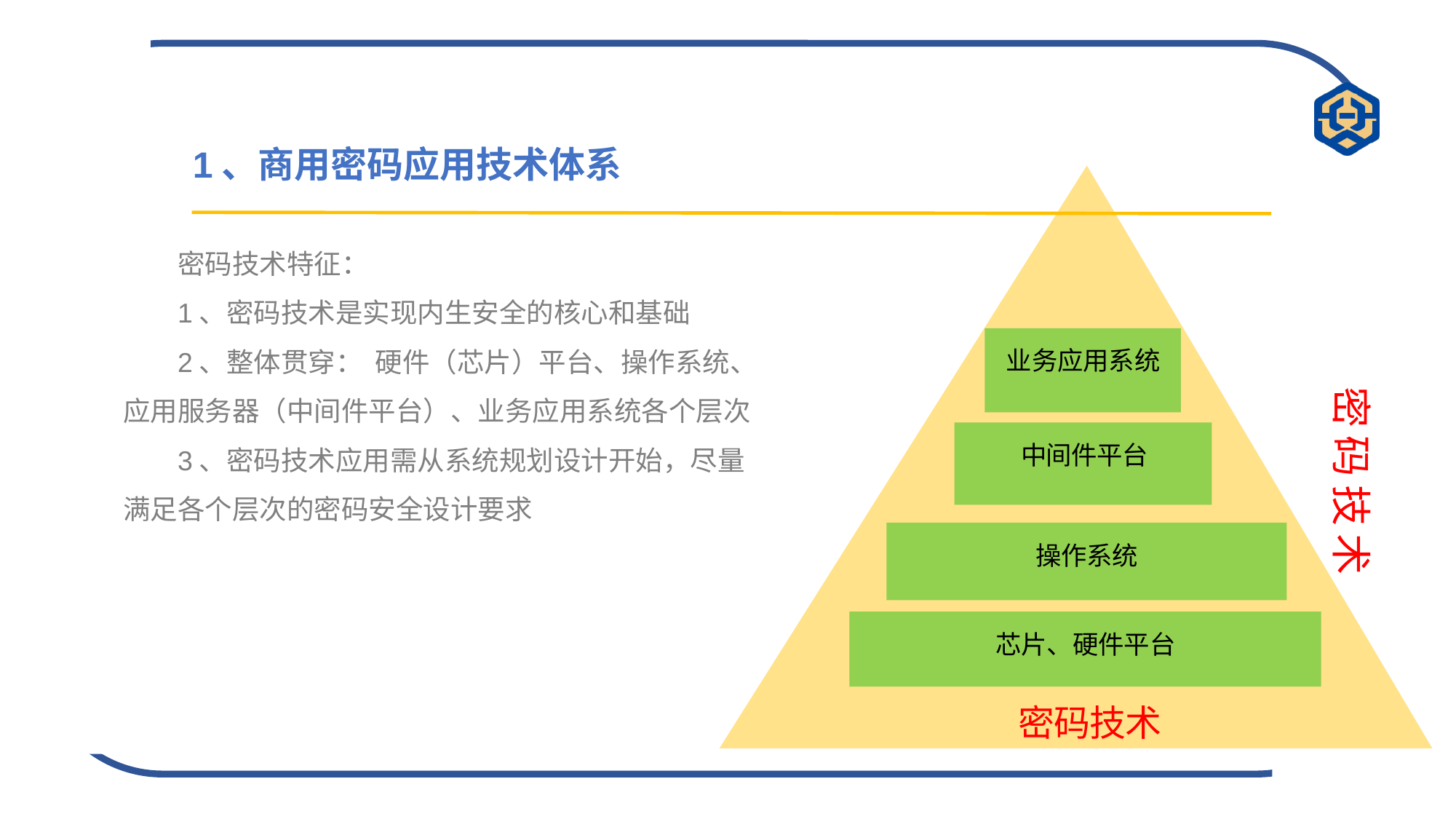

1、商用密码应用技术体系
密码技术特征：
1、密码技术是实现内生安全的核心和基础
2、整体贯穿：  硬件（芯片）平台、操作系统、应用服务器（中间件平台）、业务应用系统各个层次
3、密码技术应用需从系统规划设计开始，尽量满足各个层次的密码安全设计要求

业务应用系统

密码技术

中间件平台

操作系统

芯片、硬件平台

密码技术